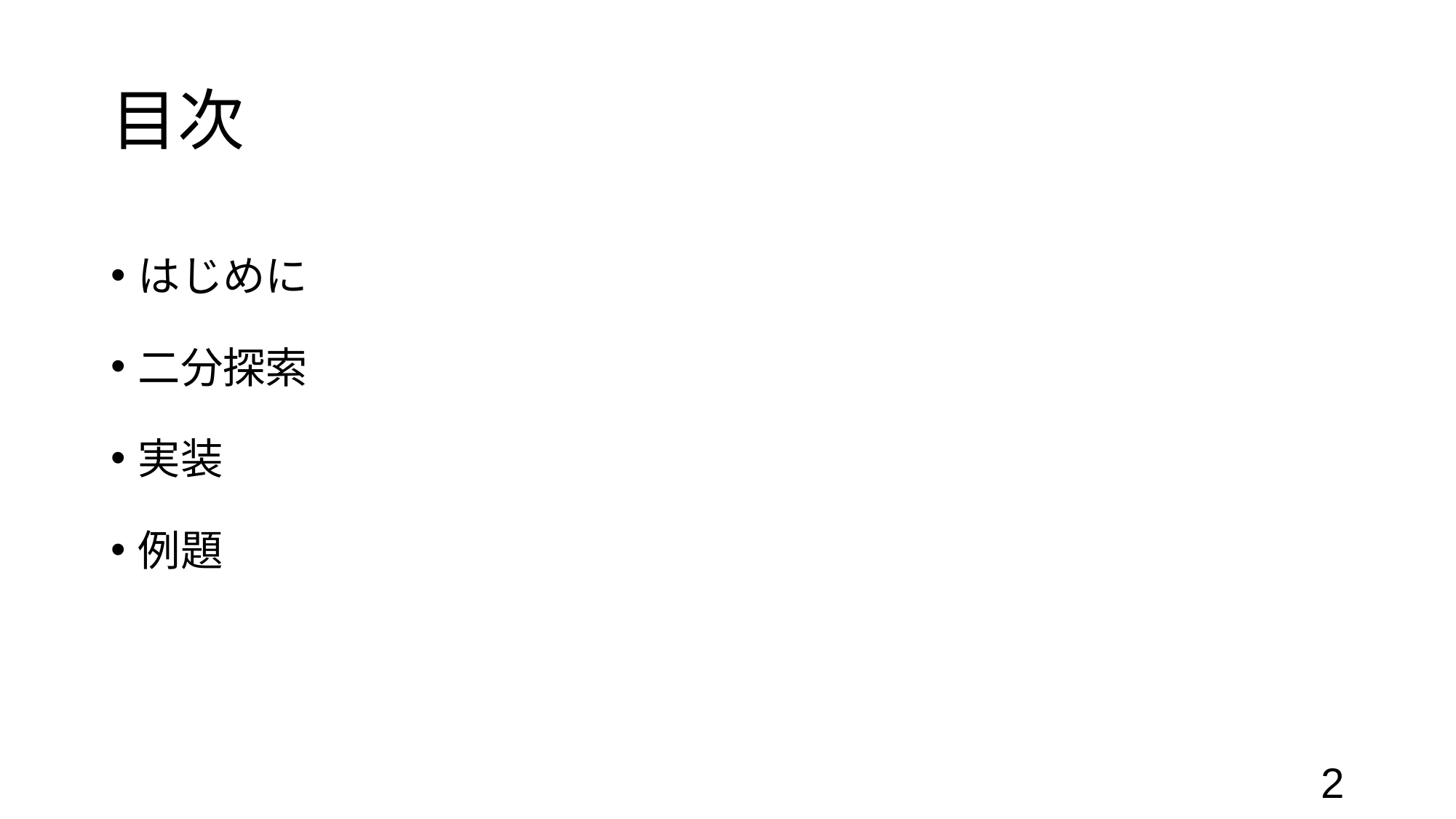

# 目次
はじめに
二分探索
実装
例題
2